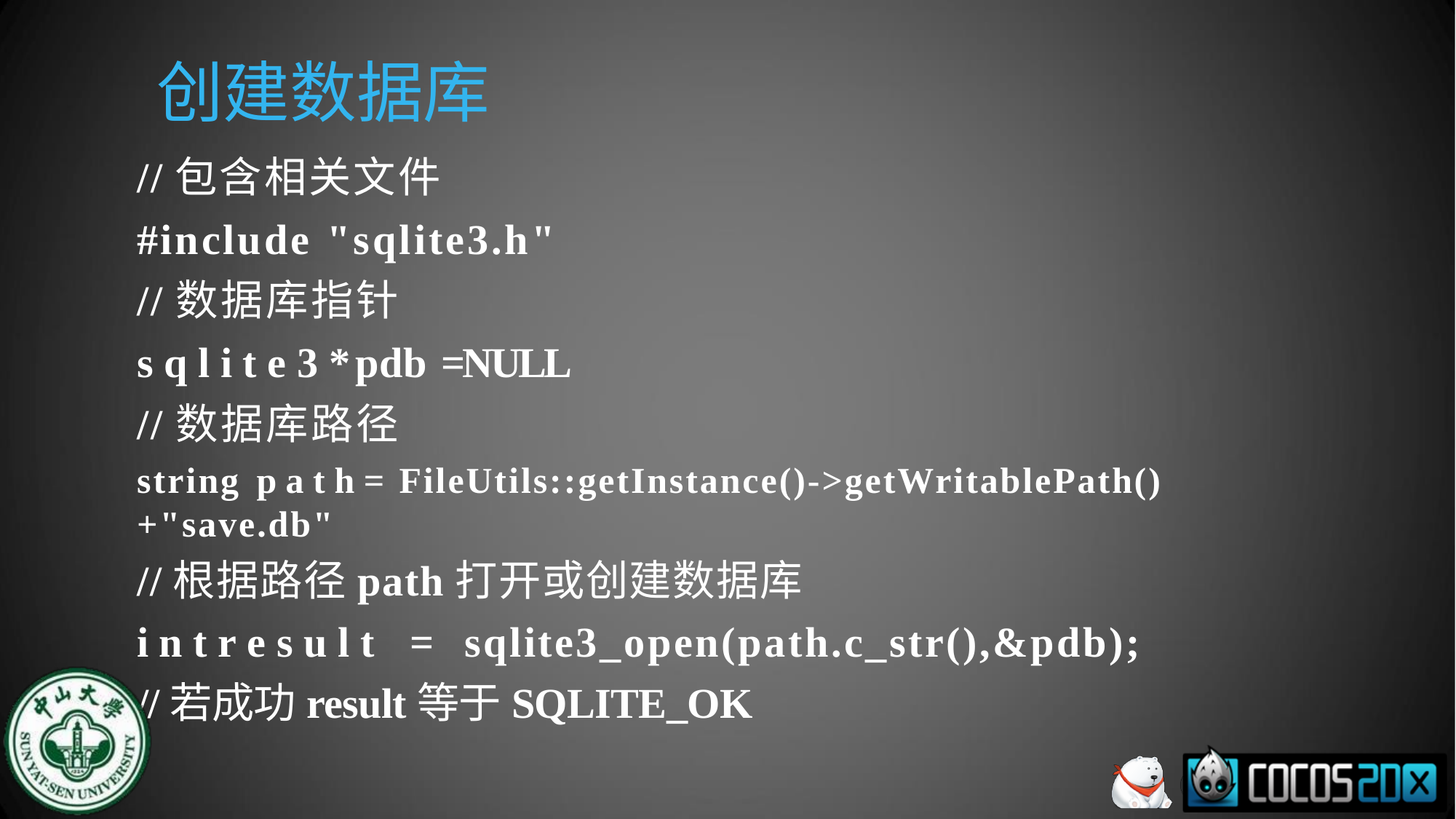

# 创建数据库
//包含相关文件
#include "sqlite3.h"
//数据库指针
s q l i t e 3 *	pdb =NULL
//数据库路径
string p a t h = FileUtils::getInstance()->getWritablePath()+"save.db"
//根据路径path打开或创建数据库
i n t	r e s u l t	=	sqlite3_open(path.c_str(),&pdb);
//若成功result等于SQLITE_OK